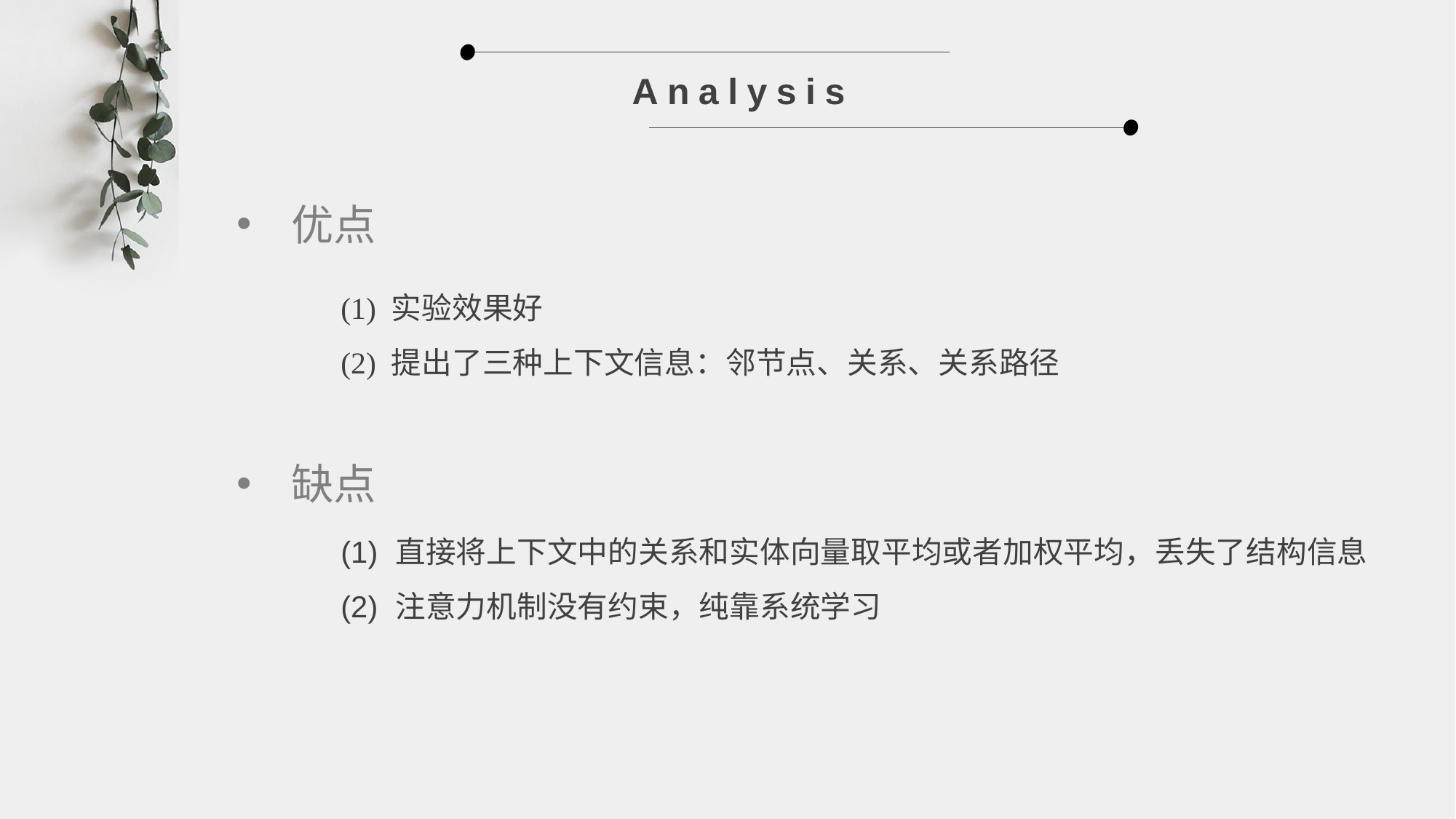

Analysis

优点
(1) 实验效果好
(2) 提出了三种上下文信息：邻节点、关系、关系路径
缺点
直接将上下文中的关系和实体向量取平均或者加权平均，丢失了结构信息
注意力机制没有约束，纯靠系统学习